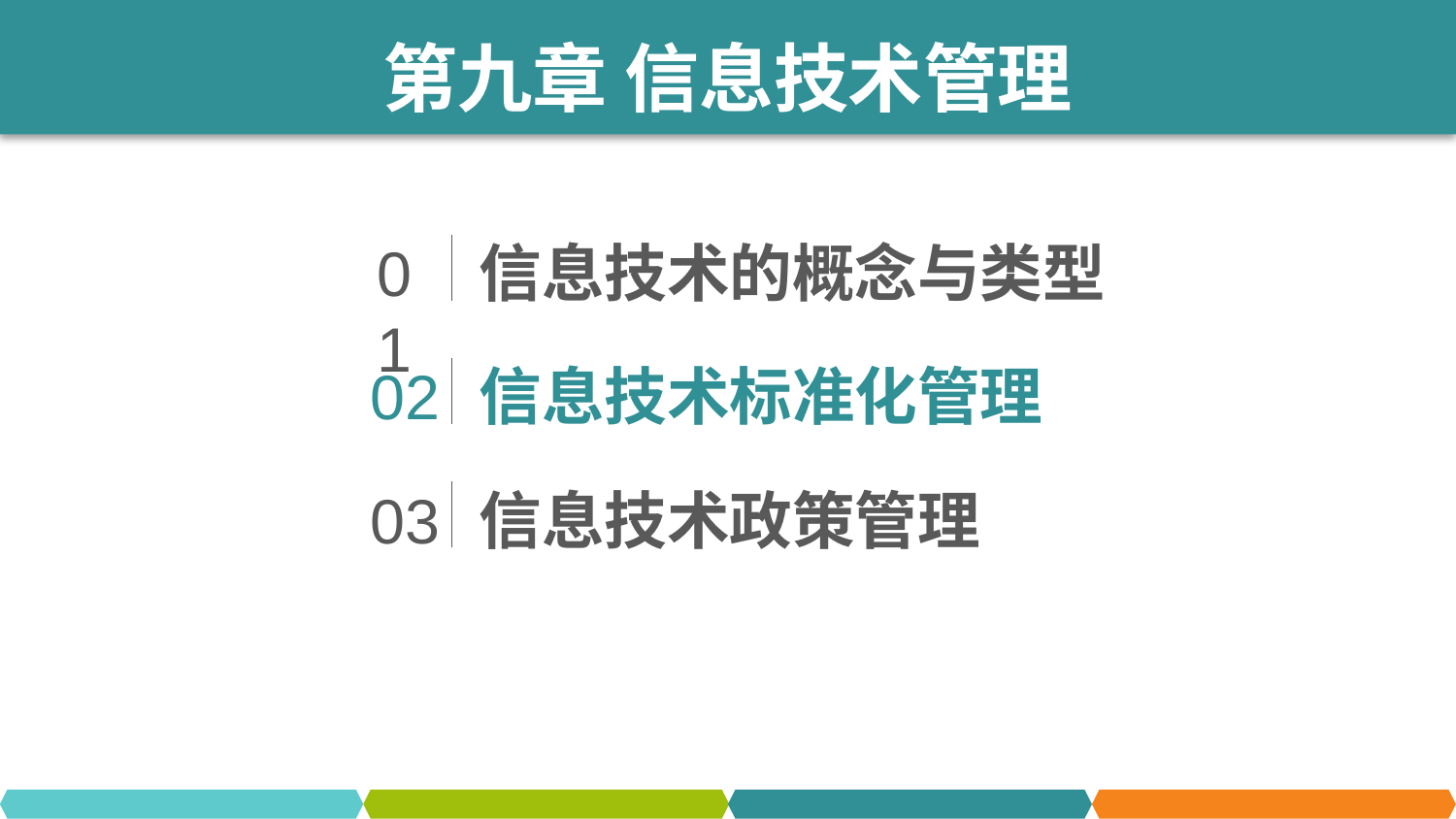

第九章 信息技术管理
01
信息技术的概念与类型
02
信息技术标准化管理
03
信息技术政策管理